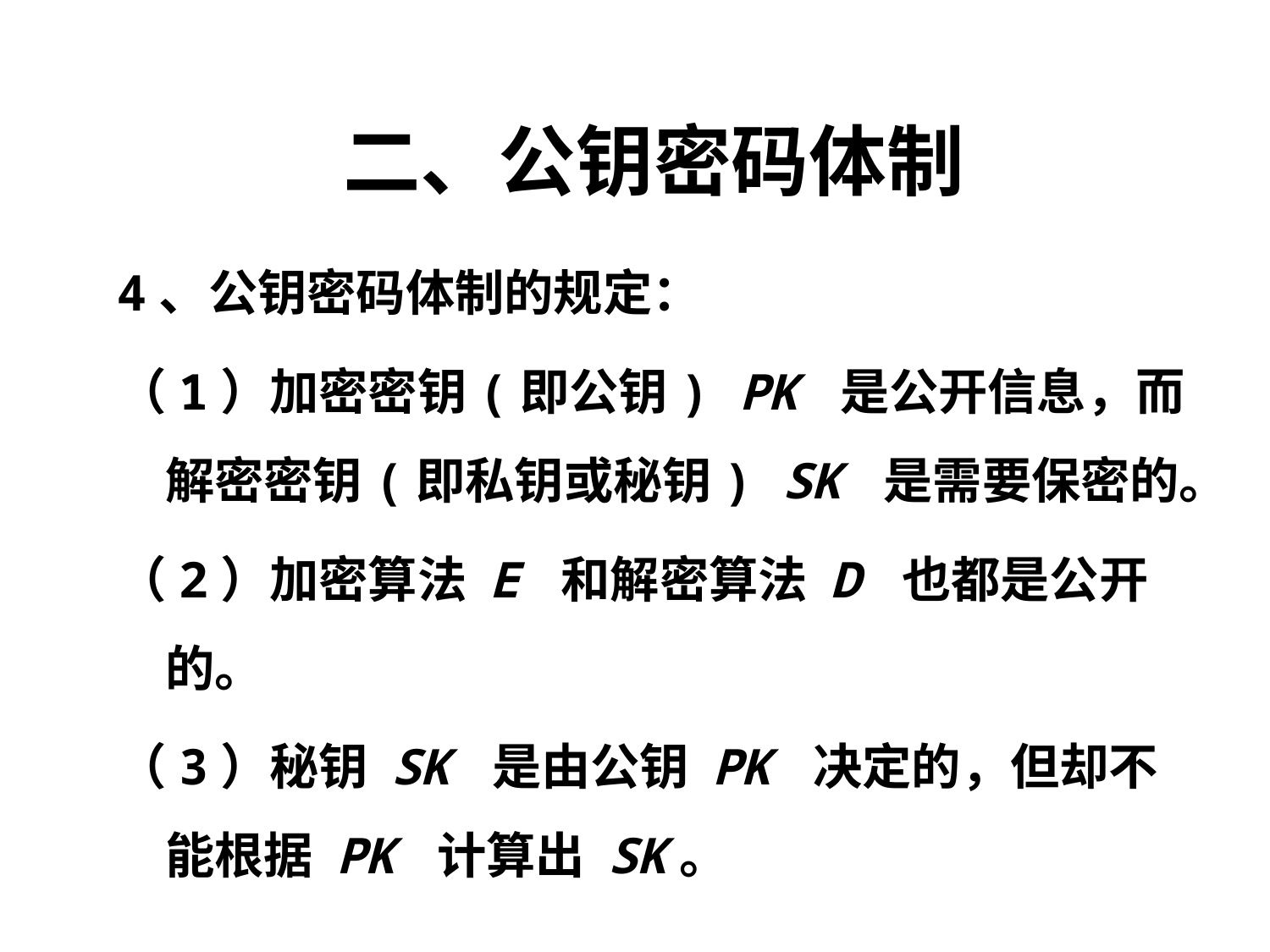

# 二、公钥密码体制
4、公钥密码体制的规定：
（1）加密密钥(即公钥) PK 是公开信息，而解密密钥(即私钥或秘钥) SK 是需要保密的。
（2）加密算法 E 和解密算法 D 也都是公开的。
（3）秘钥 SK 是由公钥 PK 决定的，但却不能根据 PK 计算出 SK。